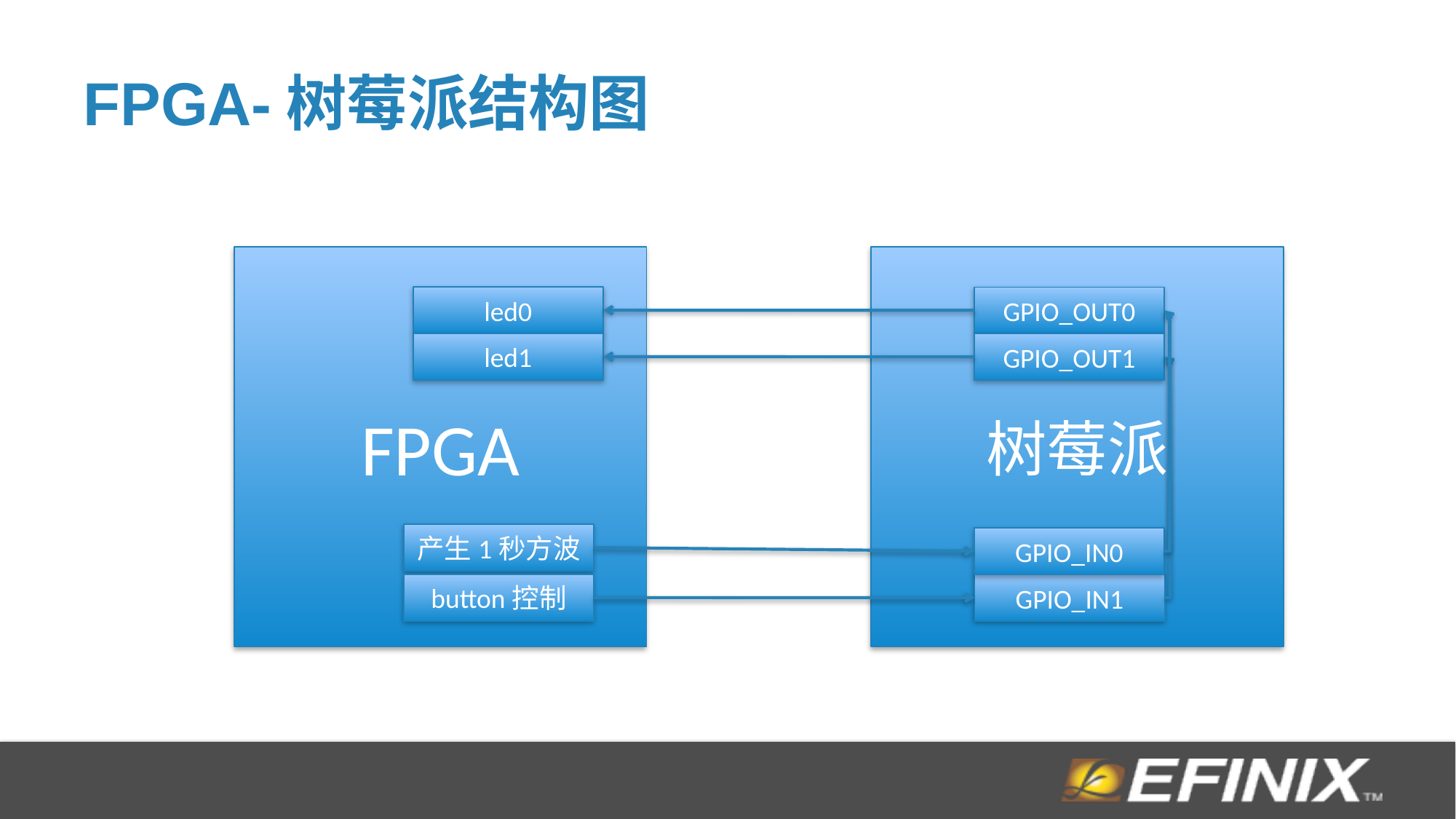

# FPGA-树莓派结构图
FPGA
树莓派
MII TX
led0
GPIO_OUT0
led1
GPIO_OUT1
产生1秒方波
GPIO_IN0
button控制
MII RX
GPIO_IN1